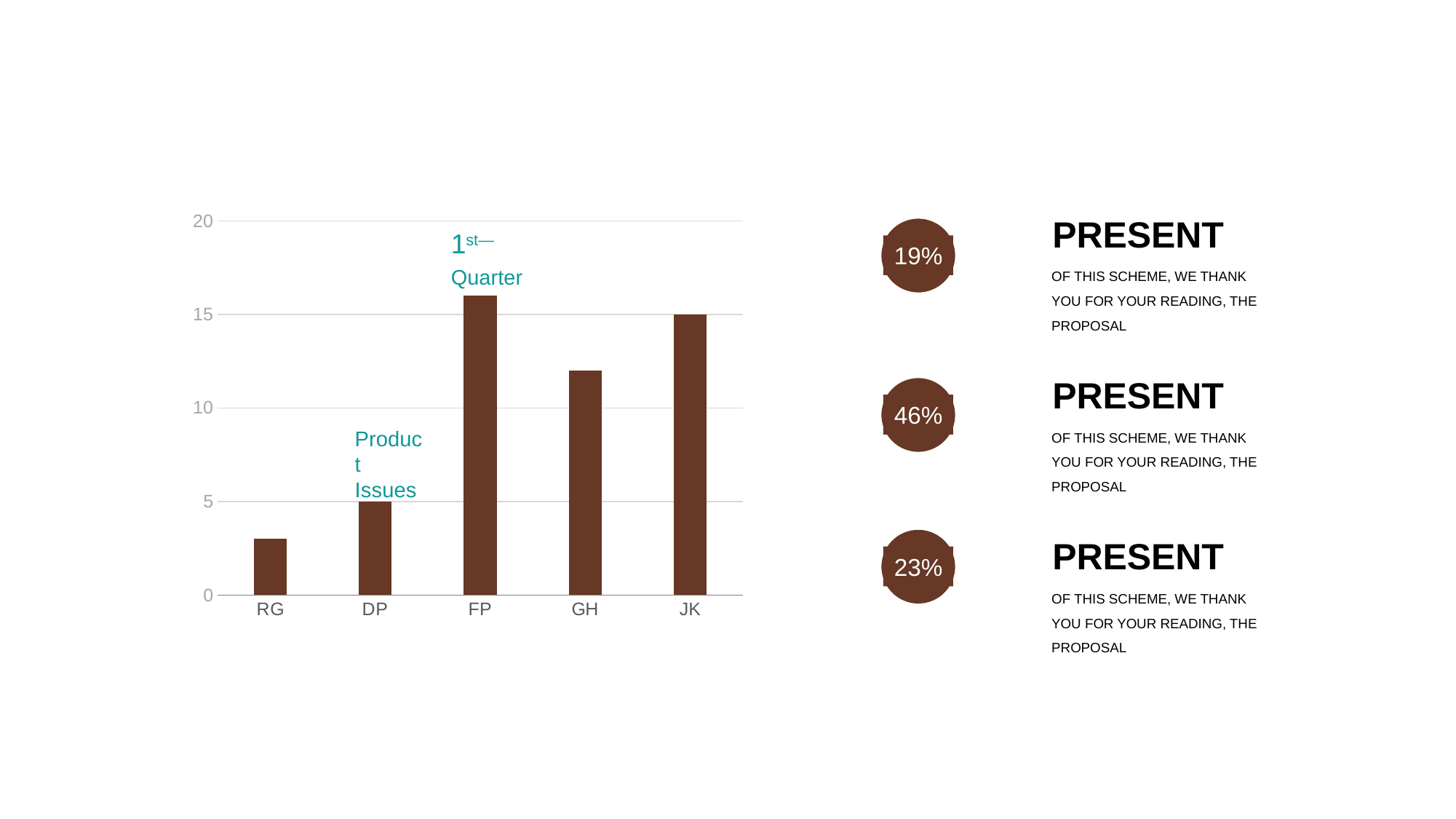

### Chart

| Category | 系列 1 |
|---|---|
| RG | 3.0 |
| DP | 5.0 |
| FP | 16.0 |
| GH | 12.0 |
| JK | 15.0 |
PRESENT
OF THIS SCHEME, WE THANK YOU FOR YOUR READING, THE PROPOSAL

19%
1st—
Quarter
PRESENT
OF THIS SCHEME, WE THANK YOU FOR YOUR READING, THE PROPOSAL

46%
Product
Issues
PRESENT
OF THIS SCHEME, WE THANK YOU FOR YOUR READING, THE PROPOSAL

23%